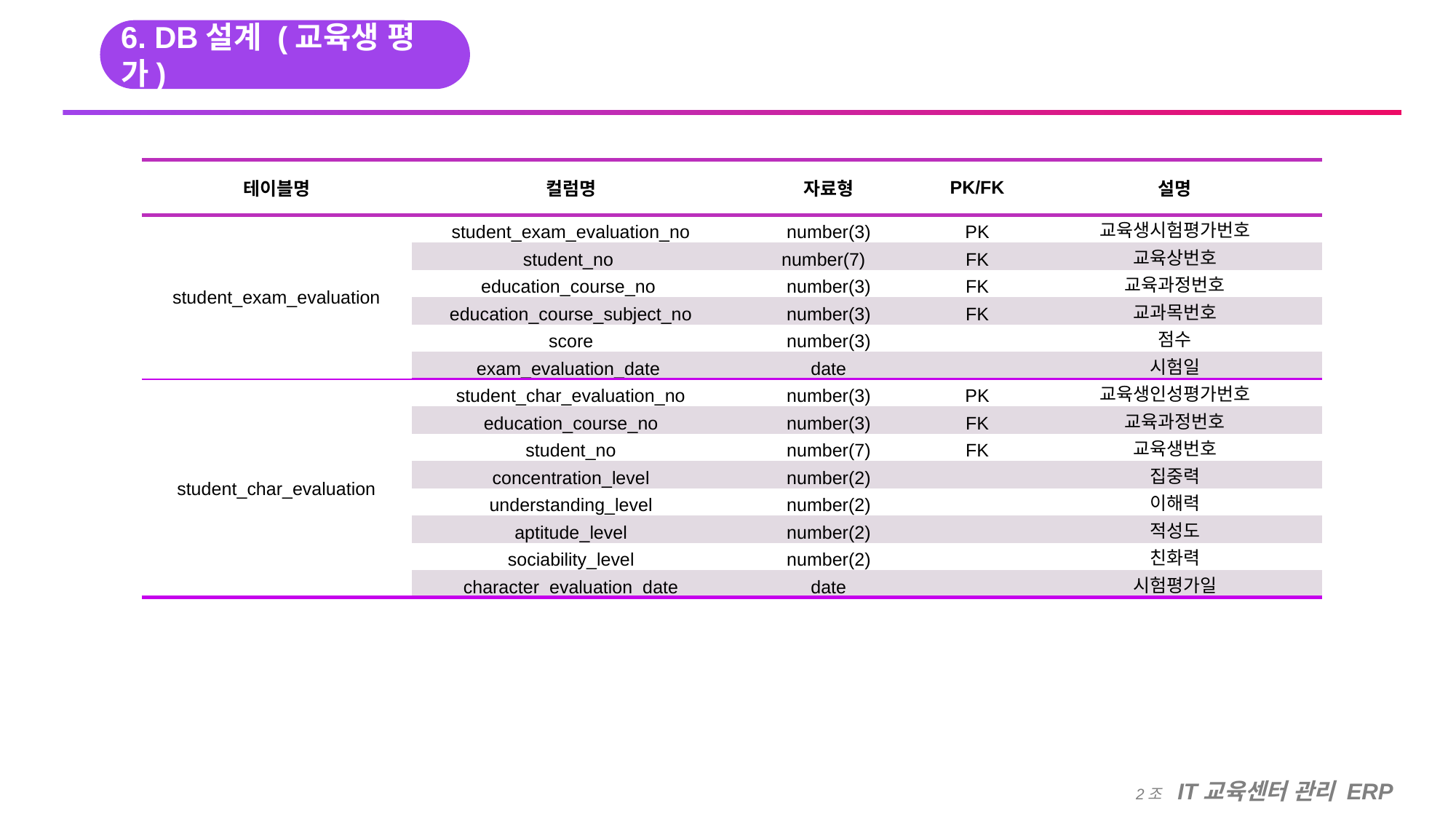

6. DB설계 (교육생 평가)

| 테이블명 | 컬럼명 | 자료형 | PK/FK | 설명 |
| --- | --- | --- | --- | --- |
| student\_exam\_evaluation | student\_exam\_evaluation\_no | number(3) | PK | 교육생시험평가번호 |
|  | student\_no | number(7) | FK | 교육상번호 |
|  | education\_course\_no | number(3) | FK | 교육과정번호 |
|  | education\_course\_subject\_no | number(3) | FK | 교과목번호 |
|  | score | number(3) |  | 점수 |
|  | exam\_evaluation\_date | date |  | 시험일 |
| student\_char\_evaluation | student\_char\_evaluation\_no | number(3) | PK | 교육생인성평가번호 |
|  | education\_course\_no | number(3) | FK | 교육과정번호 |
|  | student\_no | number(7) | FK | 교육생번호 |
|  | concentration\_level | number(2) |  | 집중력 |
|  | understanding\_level | number(2) |  | 이해력 |
|  | aptitude\_level | number(2) |  | 적성도 |
|  | sociability\_level | number(2) |  | 친화력 |
|  | character\_evaluation\_date | date |  | 시험평가일 |
2조 IT교육센터 관리 ERP